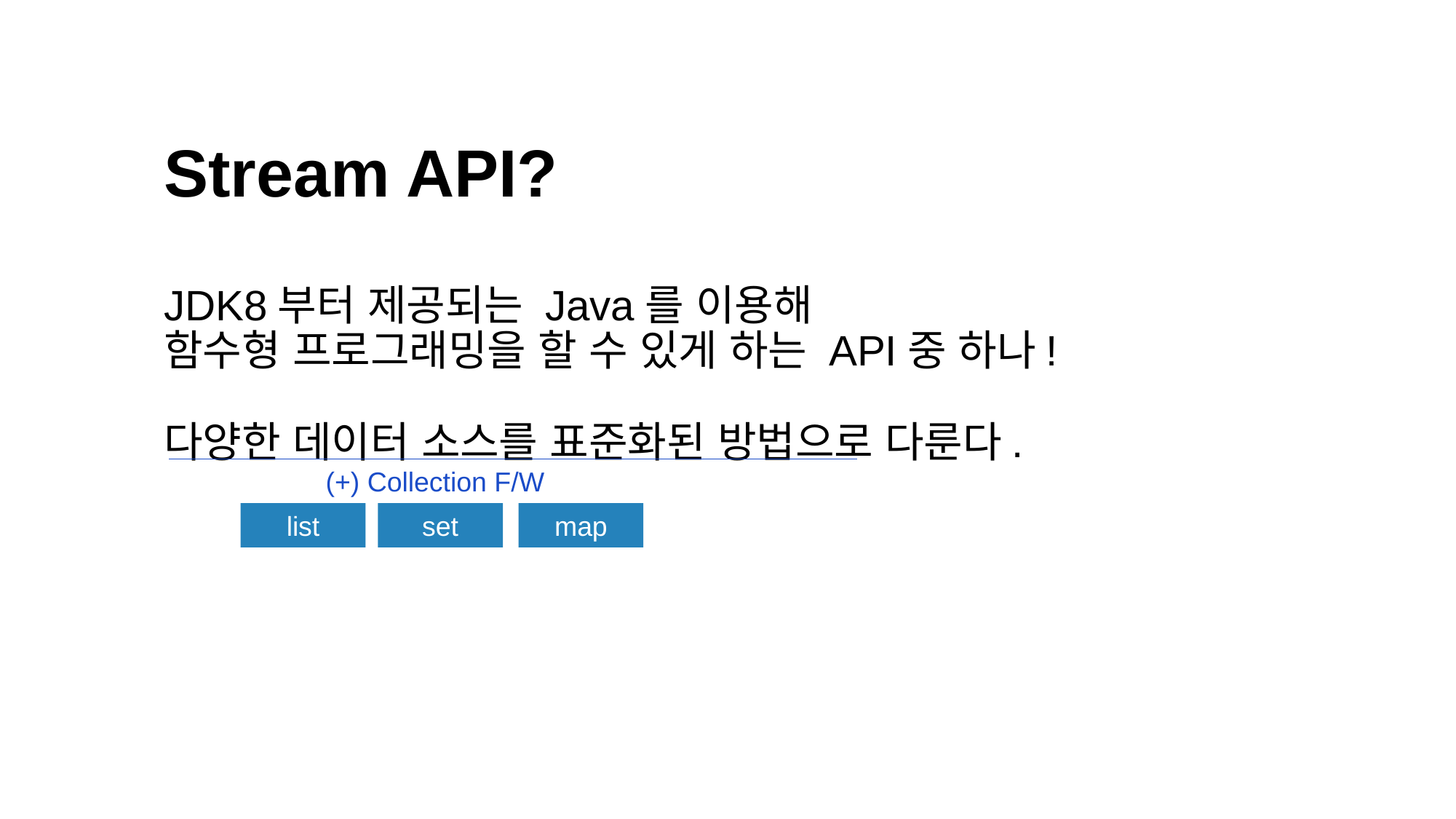

Stream API?

JDK8부터 제공되는 Java를 이용해
함수형 프로그래밍을 할 수 있게 하는 API중 하나!

다양한 데이터 소스를 표준화된 방법으로 다룬다.

(+) Collection F/W
list
set
map